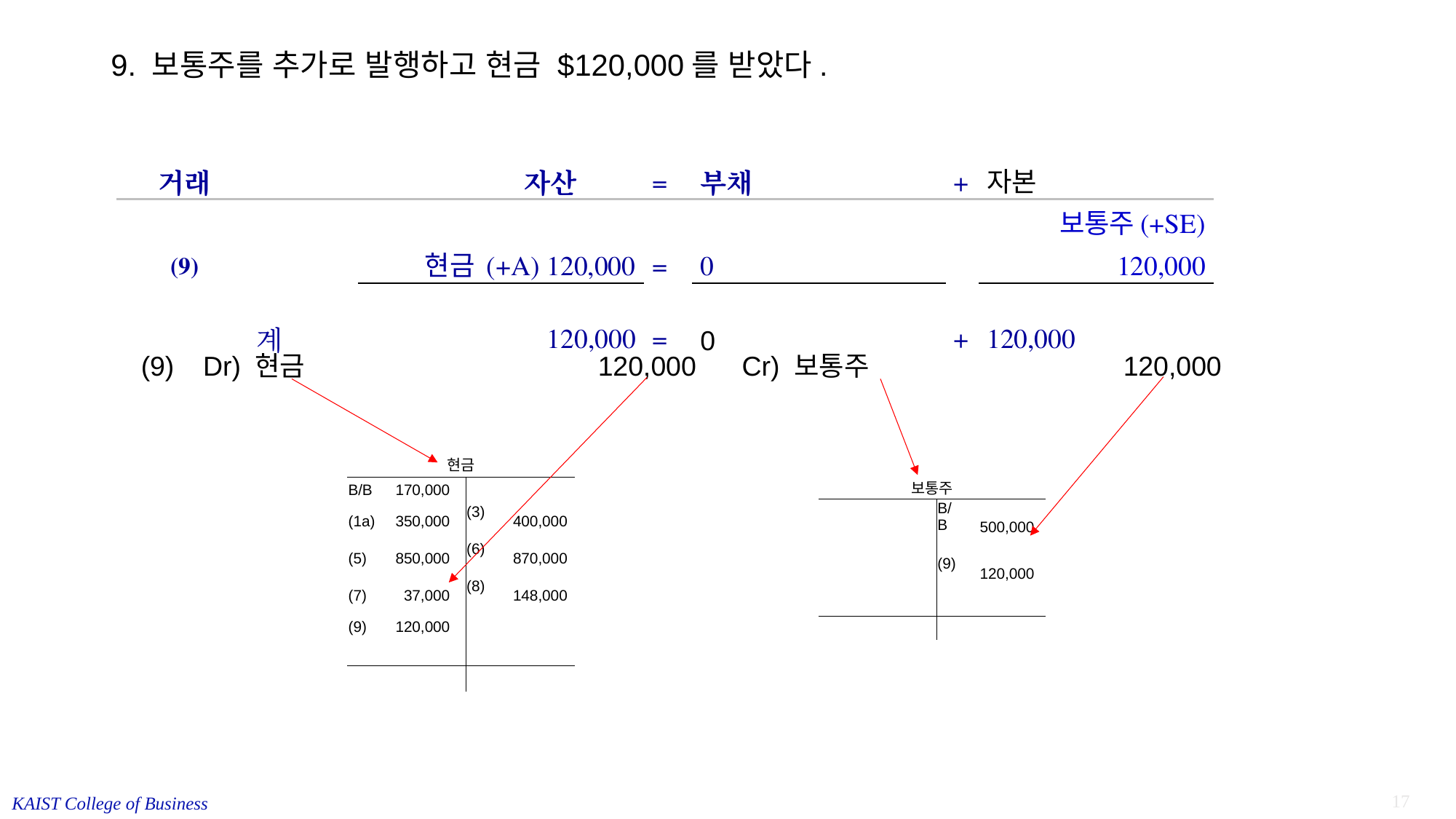

# 9. 보통주를 추가로 발행하고 현금 $120,000를 받았다.
|  |  |  |  |  |  |  |  |  |  |  |  |  |  |  |
| --- | --- | --- | --- | --- | --- | --- | --- | --- | --- | --- | --- | --- | --- | --- |
| 거래 |  |  |  |  |  | 자산 |  |  | = | 부채 | + | 자본 |  |  |
| (9) |  |  |  |  | 현금 (+A) 120,000 |  |  |  | = | 0 |  | 보통주(+SE) 120,000 |  |  |
|  |  |  |  | 계 | 120,000 |  |  |  | = | 0 | + | 120,000 |  |  |
|  |  |  |  |  |  |  |  |  |  |  |  |  |  |  |
(9)	 Dr) 현금	   	120,000      Cr) 보통주			120,000
| 현금 |  |  |  |
| --- | --- | --- | --- |
| B/B | 170,000 |  |  |
| (1a) | 350,000 | (3) | 400,000 |
| (5) | 850,000 | (6) | 870,000 |
| (7) | 37,000 | (8) | 148,000 |
| (9) | 120,000 |  |  |
|  |  |  |  |
|  |  |  |  |
| 보통주 |  |  |  |
| --- | --- | --- | --- |
|  |  | B/B | 500,000 |
|  |  | (9) | 120,000 |
|  |  |  |  |
|  |  |  |  |